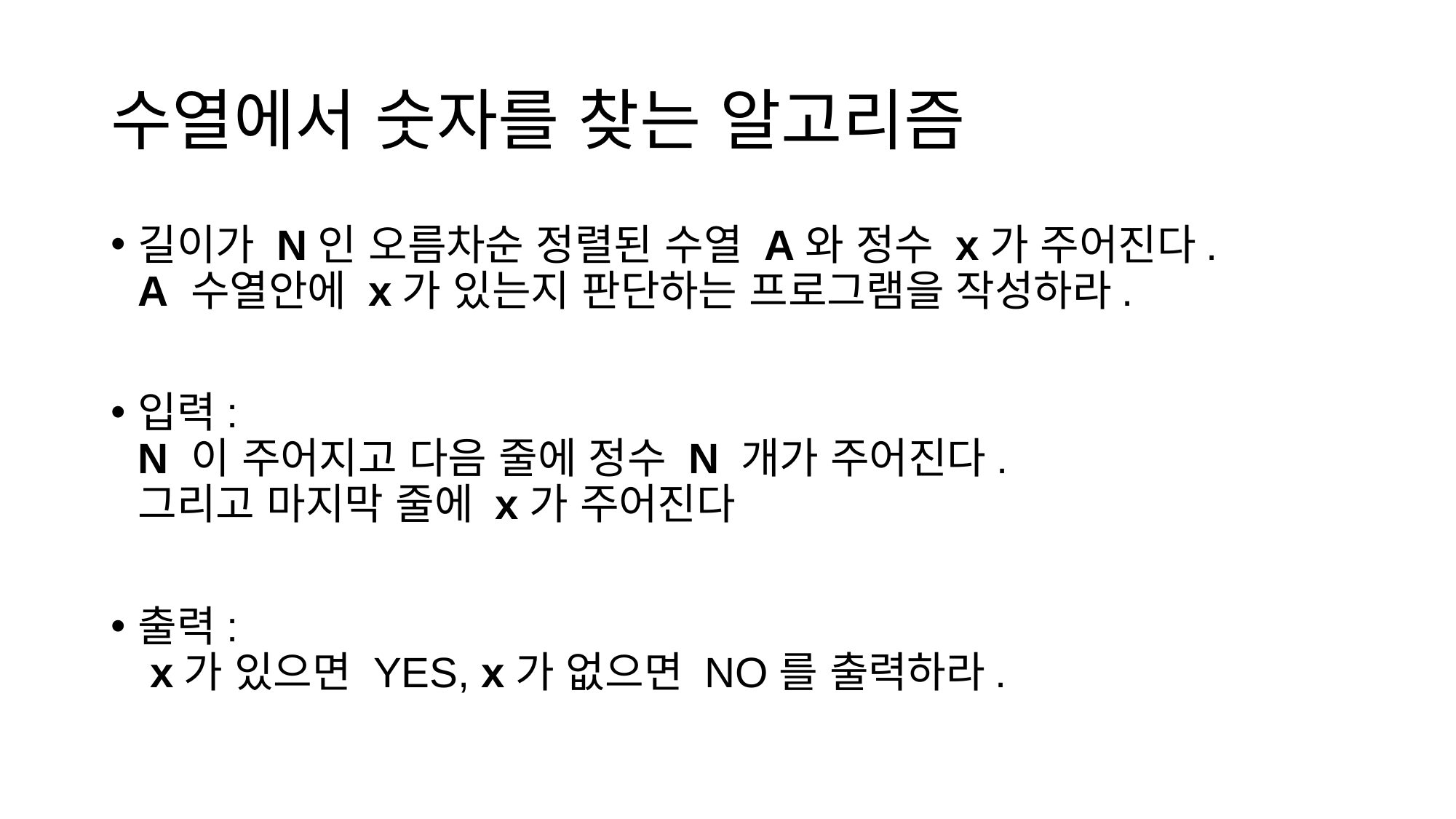

# 수열에서 숫자를 찾는 알고리즘
길이가 N인 오름차순 정렬된 수열 A와 정수 x가 주어진다.
A 수열안에 x가 있는지 판단하는 프로그램을 작성하라.

입력:
N 이 주어지고 다음 줄에 정수 N 개가 주어진다.
그리고 마지막 줄에 x가 주어진다

출력:
 x가 있으면 YES, x가 없으면 NO를 출력하라.